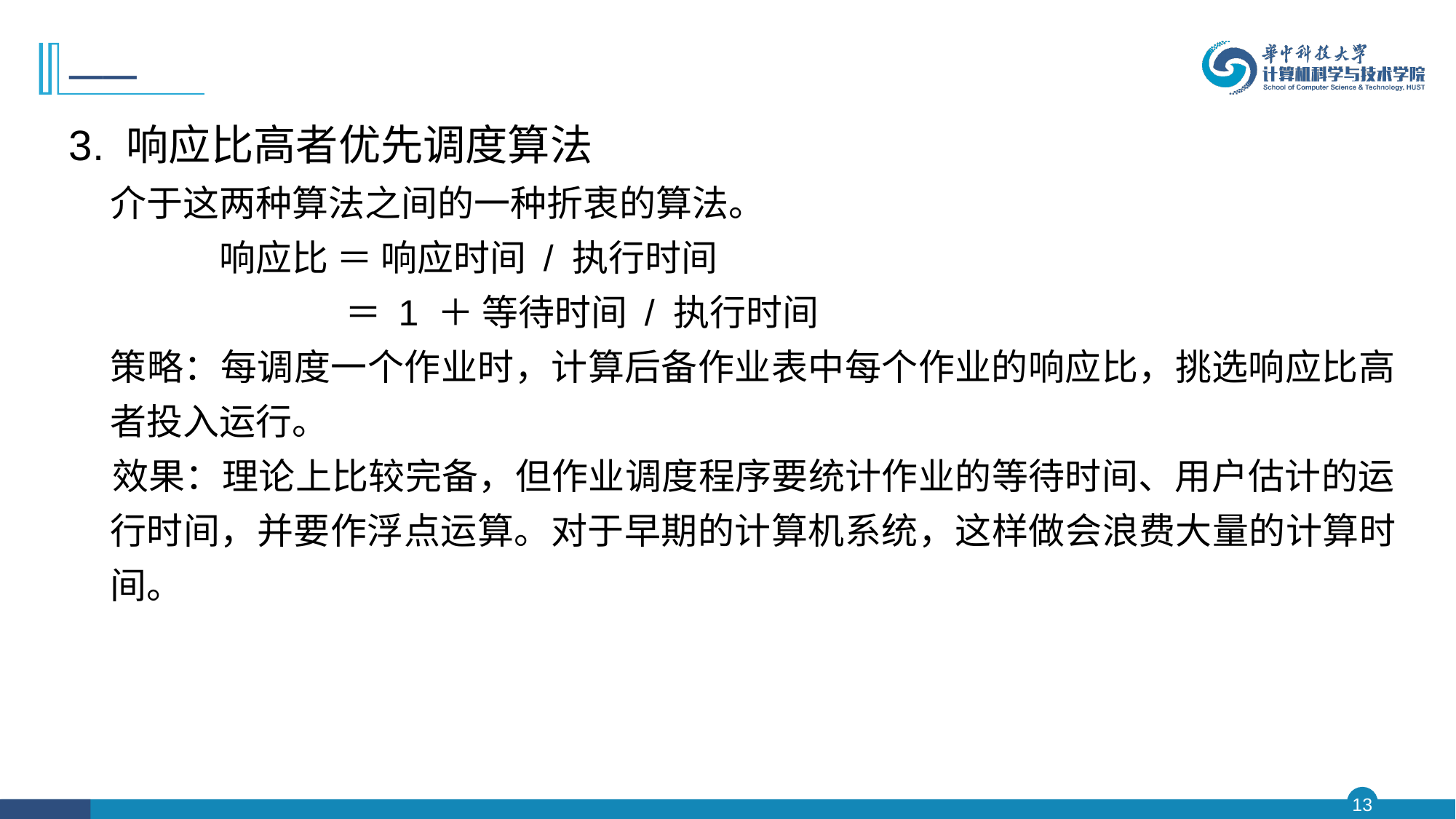

# ——
3. 响应比高者优先调度算法
	介于这两种算法之间的一种折衷的算法。
		响应比 ＝ 响应时间 / 执行时间
			 ＝ 1 ＋ 等待时间 / 执行时间
	策略：每调度一个作业时，计算后备作业表中每个作业的响应比，挑选响应比高者投入运行。
    效果：理论上比较完备，但作业调度程序要统计作业的等待时间、用户估计的运行时间，并要作浮点运算。对于早期的计算机系统，这样做会浪费大量的计算时间。